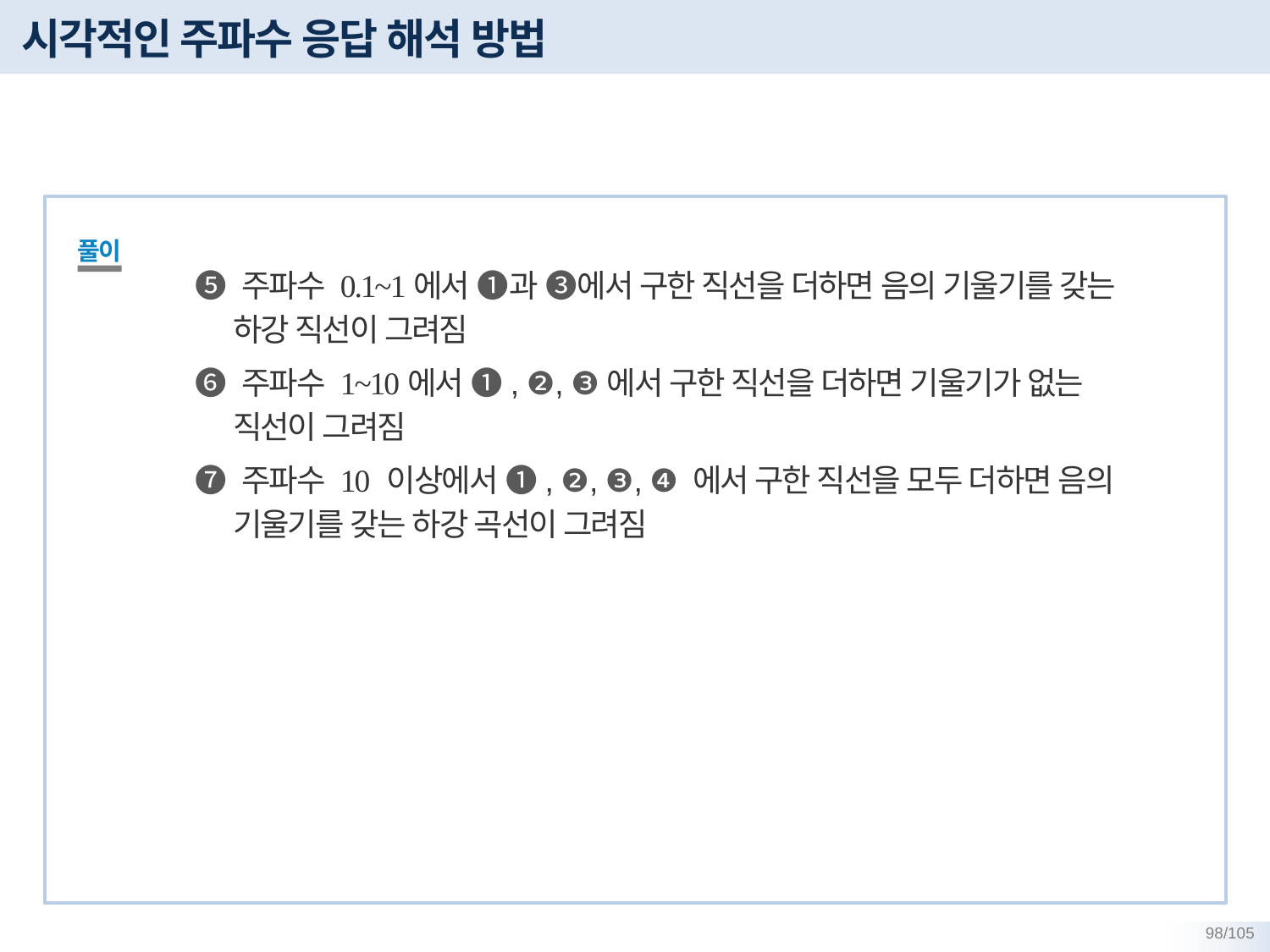

# 시각적인 주파수 응답 해석 방법

풀이

❺ 주파수 0.1~1에서 ❶과 ❸에서 구한 직선을 더하면 음의 기울기를 갖는
    하강 직선이 그려짐
❻ 주파수 1~10에서 ❶, ❷, ❸에서 구한 직선을 더하면 기울기가 없는
    직선이 그려짐
❼ 주파수 10 이상에서 ❶, ❷, ❸, ❹ 에서 구한 직선을 모두 더하면 음의
    기울기를 갖는 하강 곡선이 그려짐